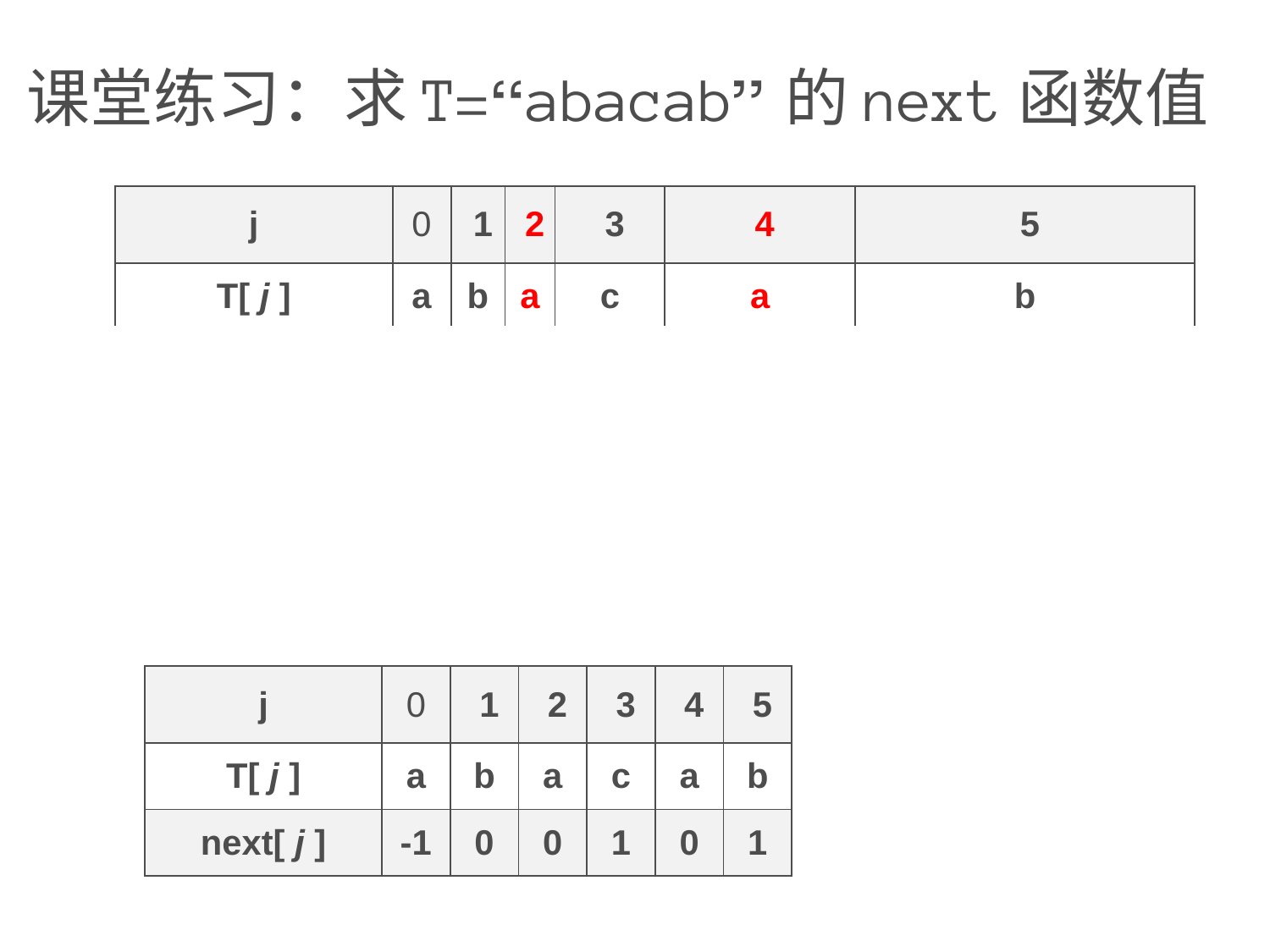

# 课堂练习：求T=“abacab”的next函数值
| j | 0 | 1 | 2 | 3 |  | 4 |  |  | 5 |  |  |  |
| --- | --- | --- | --- | --- | --- | --- | --- | --- | --- | --- | --- | --- |
| T[ j ] | a | b | a | c |  | a |  |  | b |  |  |  |
| 前后缀长度 |  |  | 1 | 1 | 2 | 1 | 2 | 3 | 1 | 2 | 3 | 4 |
| 子串前缀 |  |  | a | a | ab | a | ab | aba | a | ab | aba | abac |
| 子串后缀 |  |  | b | a | ba | c | ac | bac | a | ca | aca | baca |
| 相同串长K值 |  |  |  | 1 |  |  |  |  | 1 |  |  |  |

| j | 0 | 1 | 2 | 3 | 4 | 5 |
| --- | --- | --- | --- | --- | --- | --- |
| T[ j ] | a | b | a | c | a | b |
| next[ j ] | -1 | 0 | 0 | 1 | 0 | 1 |
103